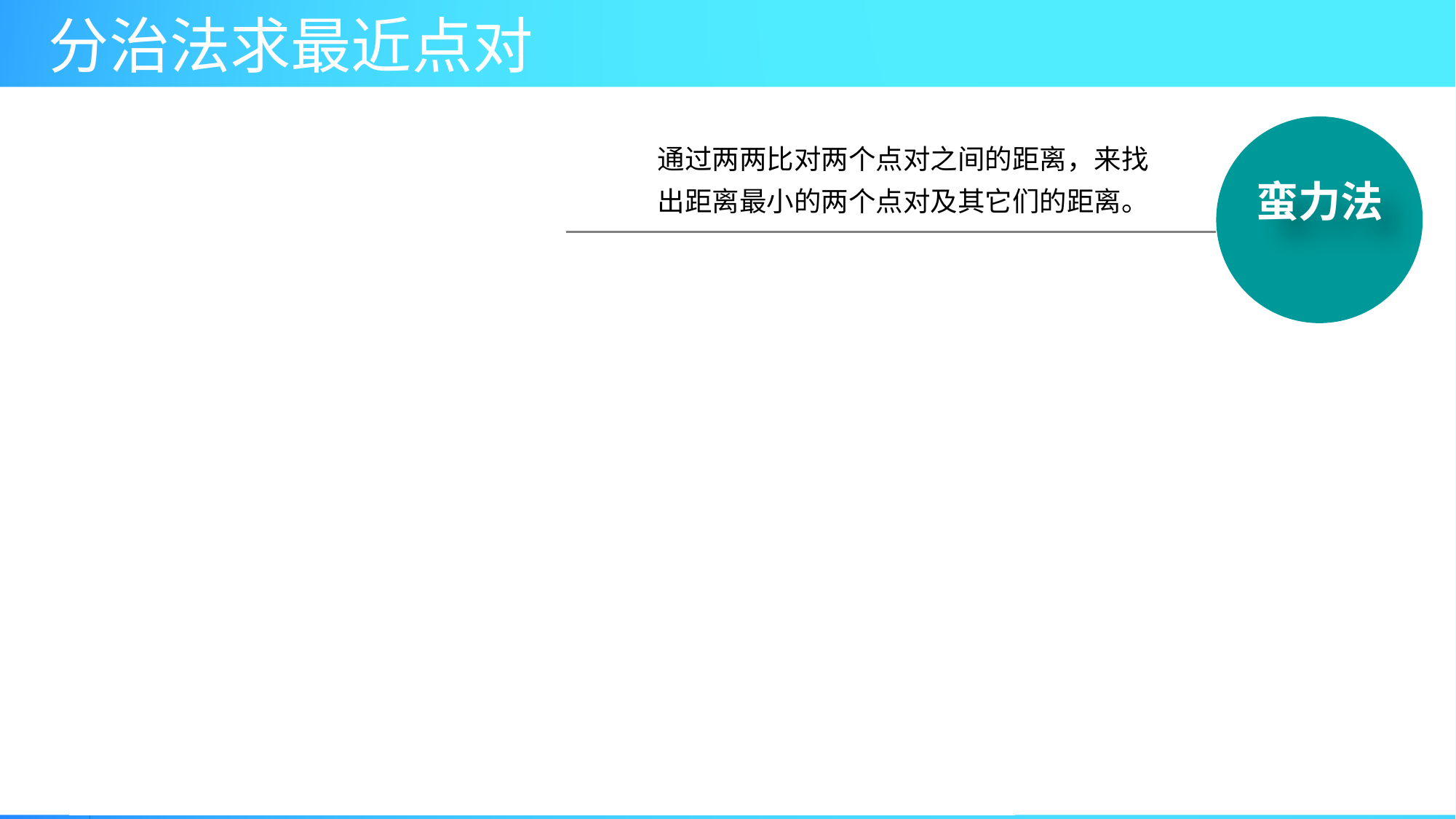

蛮力法
通过两两比对两个点对之间的距离，来找出距离最小的两个点对及其它们的距离。